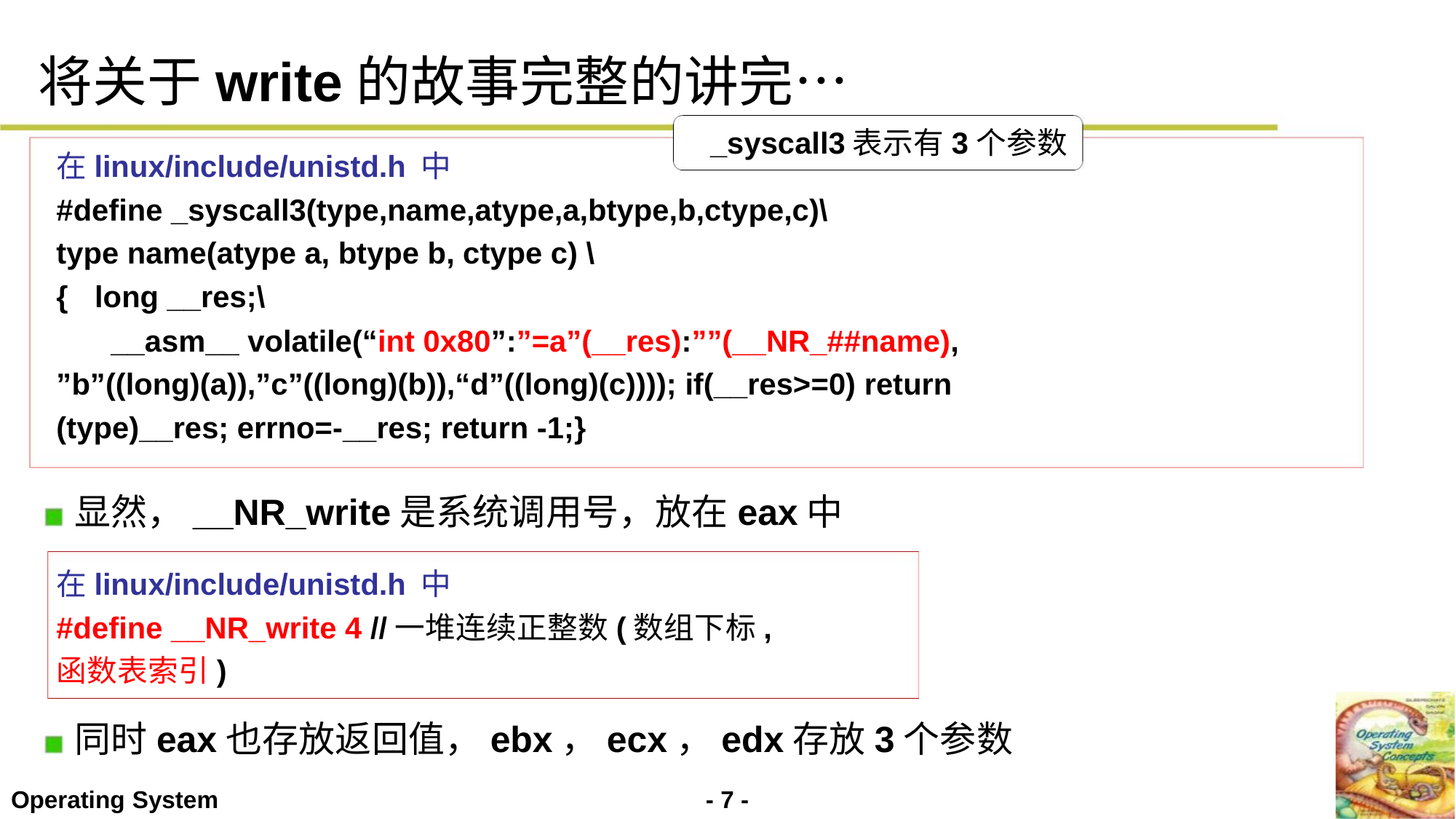

将关于write的故事完整的讲完…

_syscall3表示有3个参数
在linux/include/unistd.h 中
#define _syscall3(type,name,atype,a,btype,b,ctype,c)\
type name(atype a, btype b, ctype c) \
{ long __res;\
__asm__ volatile(“int 0x80”:”=a”(__res):””(__NR_##name),
”b”((long)(a)),”c”((long)(b)),“d”((long)(c)))); if(__res>=0) return
(type)__res; errno=-__res; return -1;}
显然，__NR_write是系统调用号，放在eax中

在linux/include/unistd.h 中
#define __NR_write 4 //一堆连续正整数(数组下标,
函数表索引)

同时eax也存放返回值，ebx，ecx，edx存放3个参数

- 7 -
Operating System